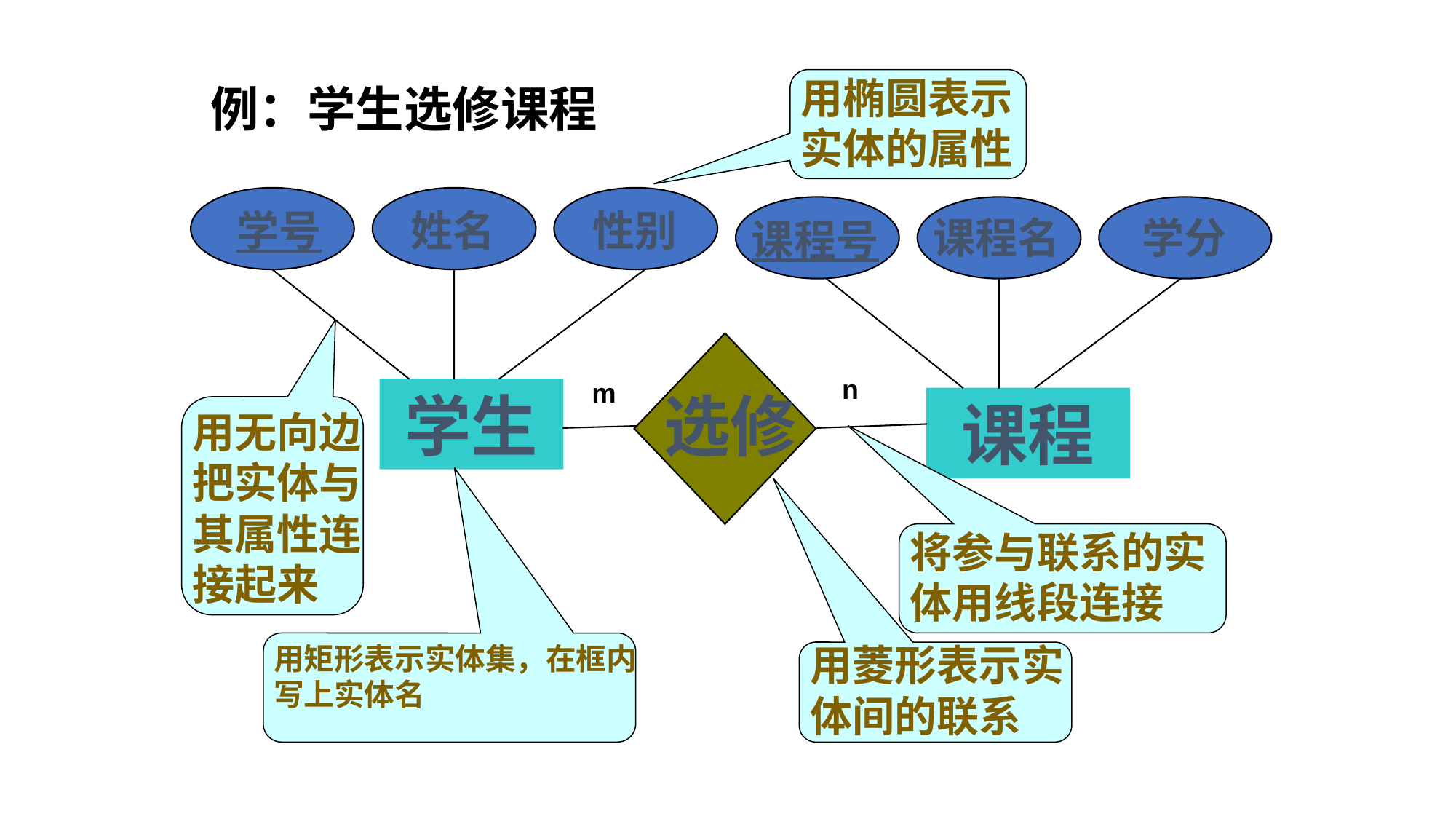

用椭圆表示实体的属性

例：学生选修课程

学号
姓名
性别
课程名
学分
课程号

n
m
学生
选修
课程

用无向边把实体与其属性连接起来

将参与联系的实体用线段连接

用菱形表示实体间的联系
用矩形表示实体集，在框内写上实体名